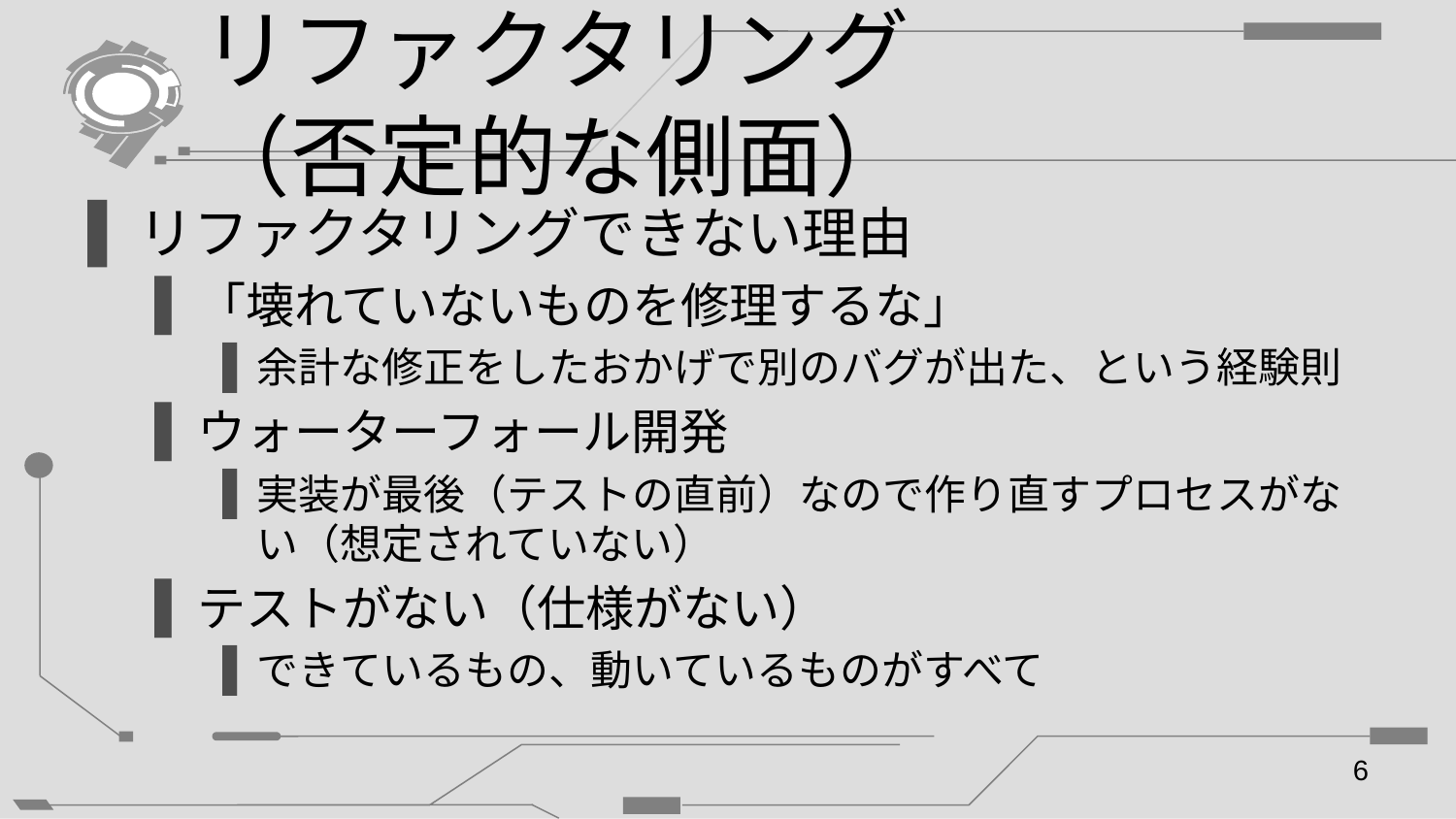

# リファクタリング （否定的な側面）
リファクタリングできない理由
「壊れていないものを修理するな」
余計な修正をしたおかげで別のバグが出た、という経験則
ウォーターフォール開発
実装が最後（テストの直前）なので作り直すプロセスがない（想定されていない）
テストがない（仕様がない）
できているもの、動いているものがすべて
6